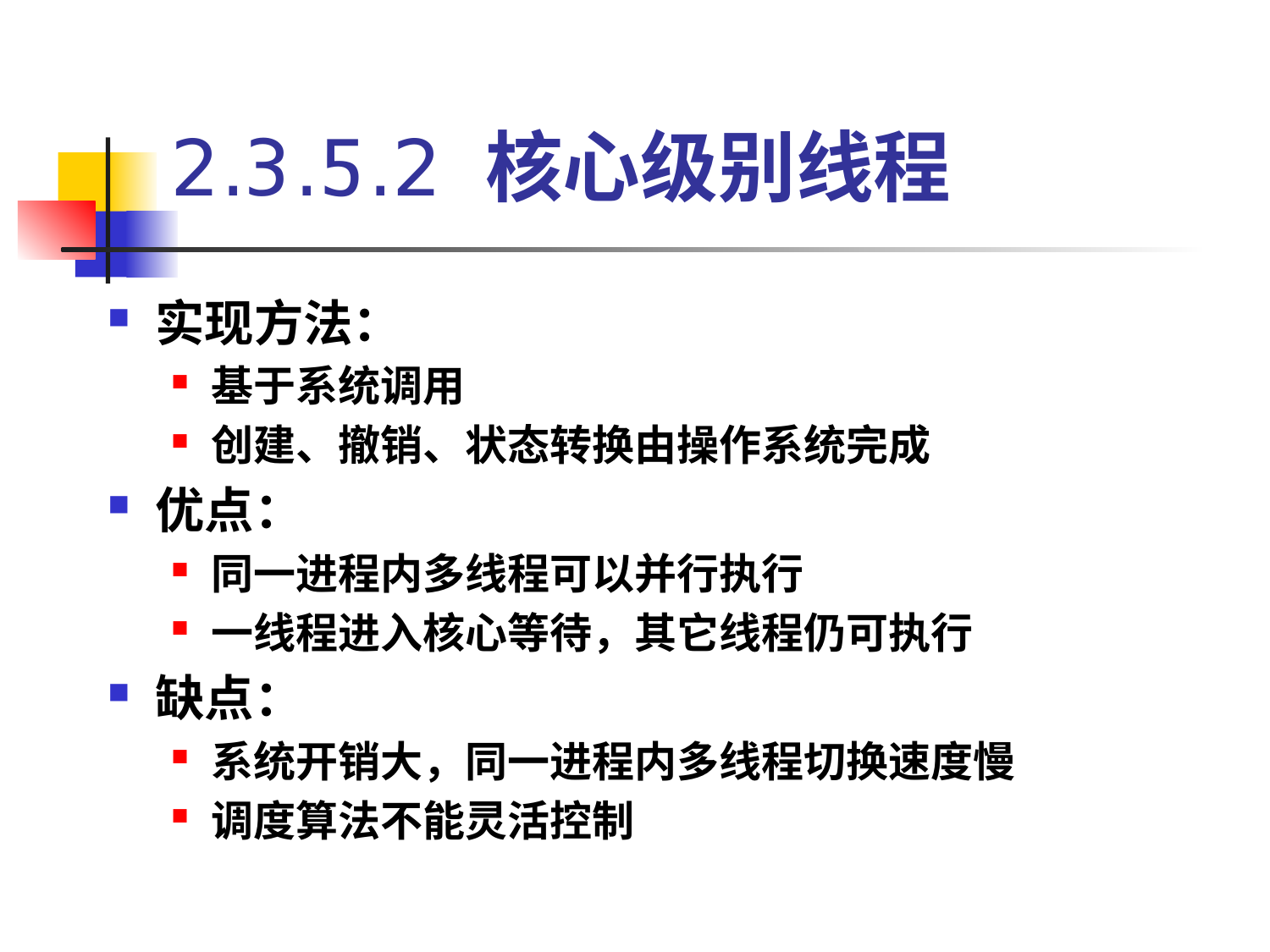

# 2.3.5.2 核心级别线程
实现方法：
基于系统调用
创建、撤销、状态转换由操作系统完成
优点：
同一进程内多线程可以并行执行
一线程进入核心等待，其它线程仍可执行
缺点：
系统开销大，同一进程内多线程切换速度慢
调度算法不能灵活控制